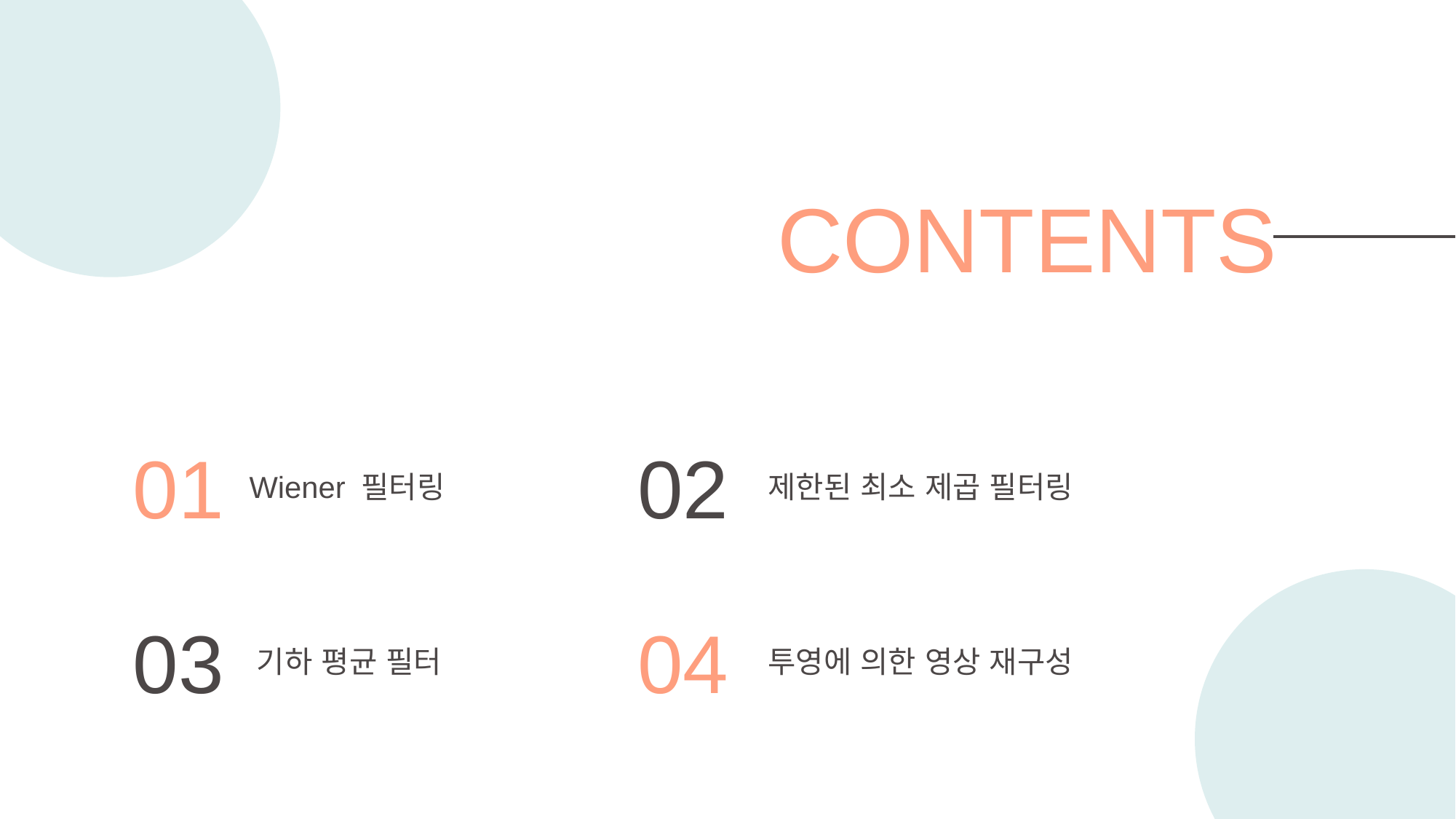

CONTENTS
01
Wiener 필터링
02
제한된 최소 제곱 필터링
03
기하 평균 필터
04
투영에 의한 영상 재구성